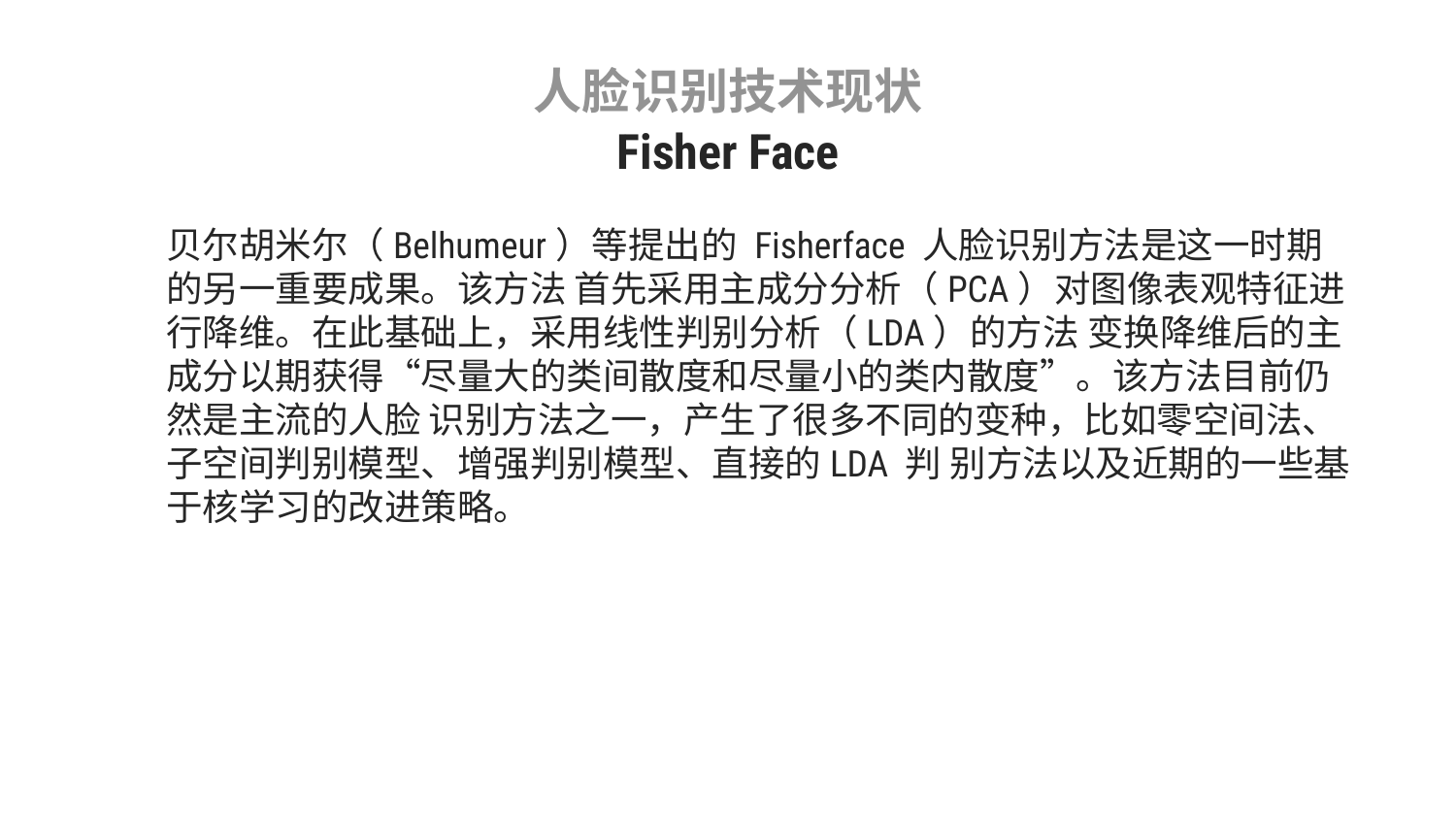

# 人脸识别技术现状
Fisher Face
贝尔胡米尔（Belhumeur）等提出的 Fisherface 人脸识别方法是这一时期的另一重要成果。该方法 首先采用主成分分析（PCA）对图像表观特征进行降维。在此基础上，采用线性判别分析（LDA）的方法 变换降维后的主成分以期获得“尽量大的类间散度和尽量小的类内散度”。该方法目前仍然是主流的人脸 识别方法之一，产生了很多不同的变种，比如零空间法、子空间判别模型、增强判别模型、直接的LDA 判 别方法以及近期的一些基于核学习的改进策略。
https://blog.csdn.net/smartempire/article/details/23377385